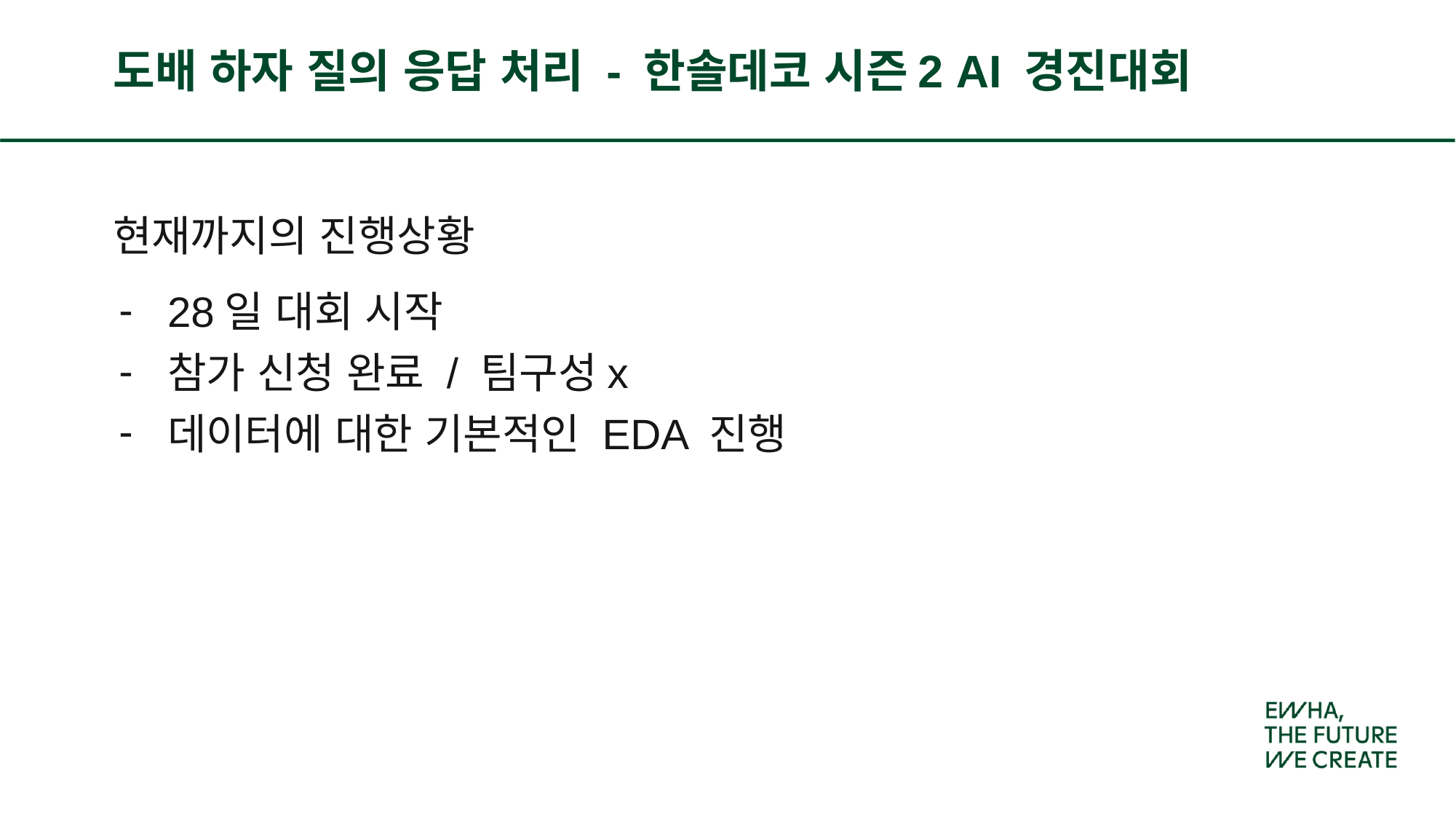

# 도배 하자 질의 응답 처리 - 한솔데코 시즌2 AI 경진대회
현재까지의 진행상황
28일 대회 시작
참가 신청 완료 / 팀구성x
데이터에 대한 기본적인 EDA 진행